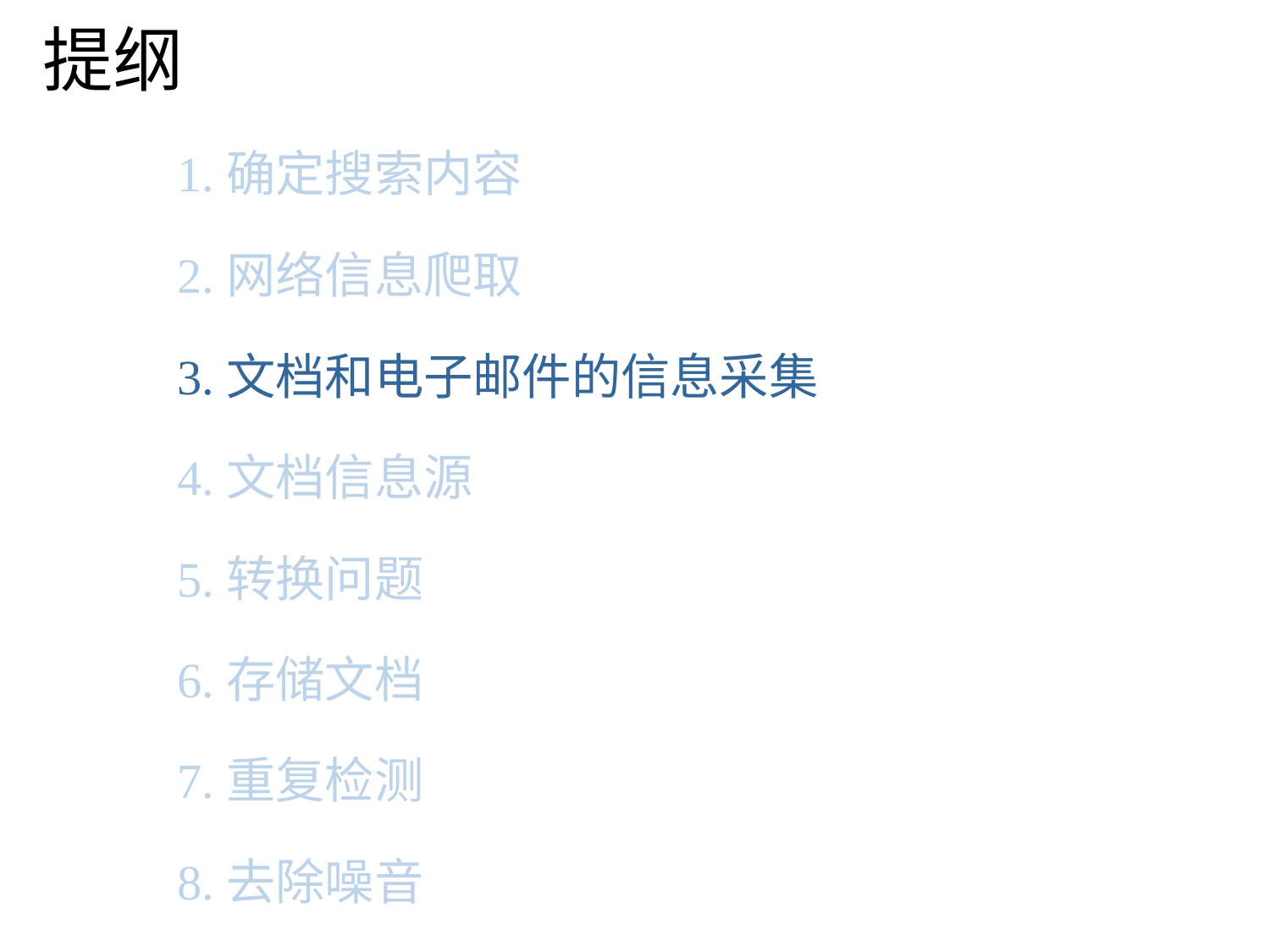

# 提纲
1.确定搜索内容
2.网络信息爬取
3.文档和电子邮件的信息采集
4.文档信息源
5.转换问题
6.存储文档
7.重复检测
8.去除噪音

59